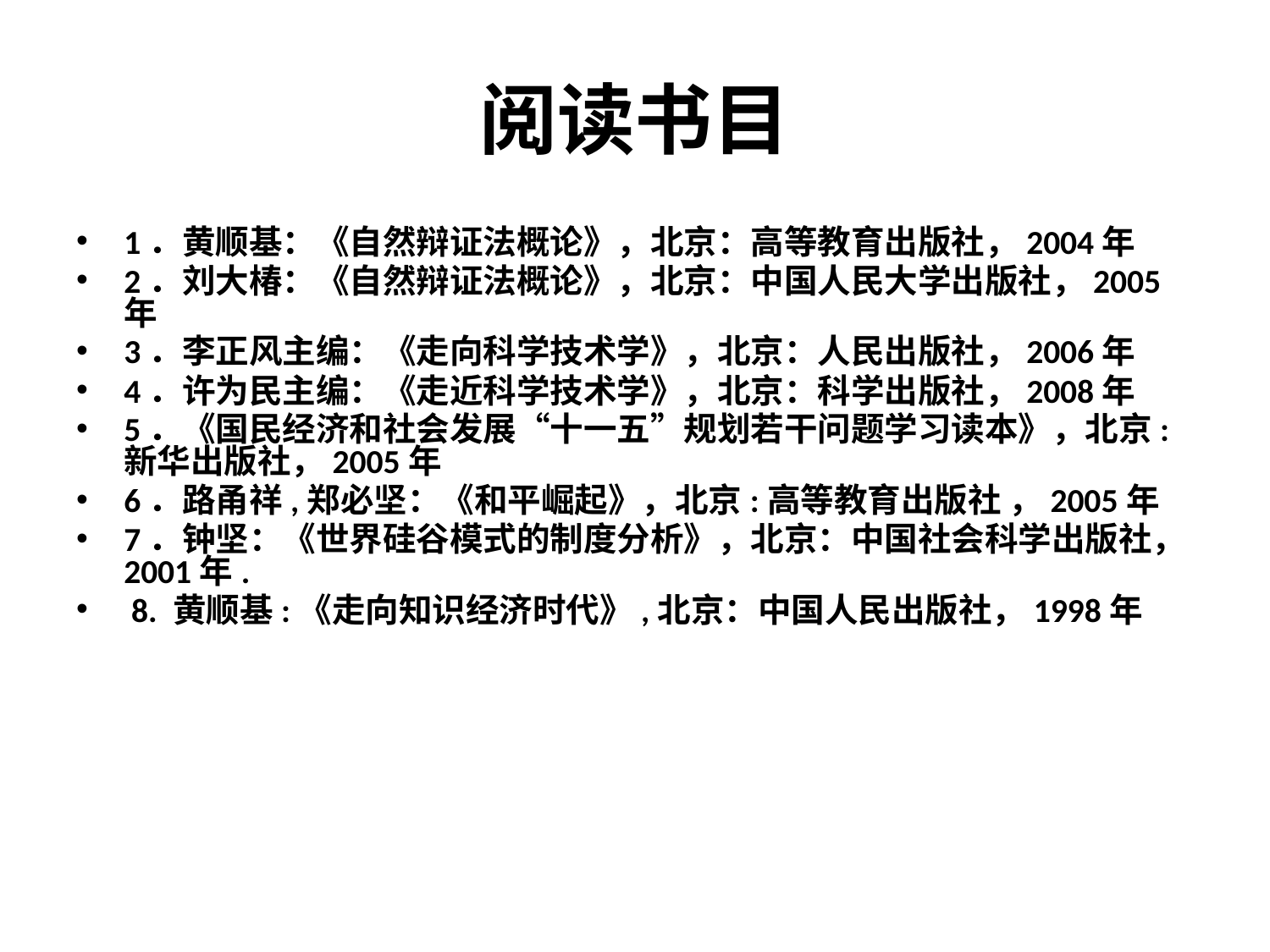

# 阅读书目
1．黄顺基：《自然辩证法概论》，北京：高等教育出版社，2004年
2．刘大椿：《自然辩证法概论》，北京：中国人民大学出版社，2005年
3．李正风主编：《走向科学技术学》，北京：人民出版社，2006年
4．许为民主编：《走近科学技术学》，北京：科学出版社，2008年
5．《国民经济和社会发展“十一五”规划若干问题学习读本》，北京:新华出版社，2005年
6．路甬祥,郑必坚：《和平崛起》，北京:高等教育出版社 ，2005年
7．钟坚：《世界硅谷模式的制度分析》，北京：中国社会科学出版社，2001年.
 8. 黄顺基:《走向知识经济时代》,北京：中国人民出版社，1998年